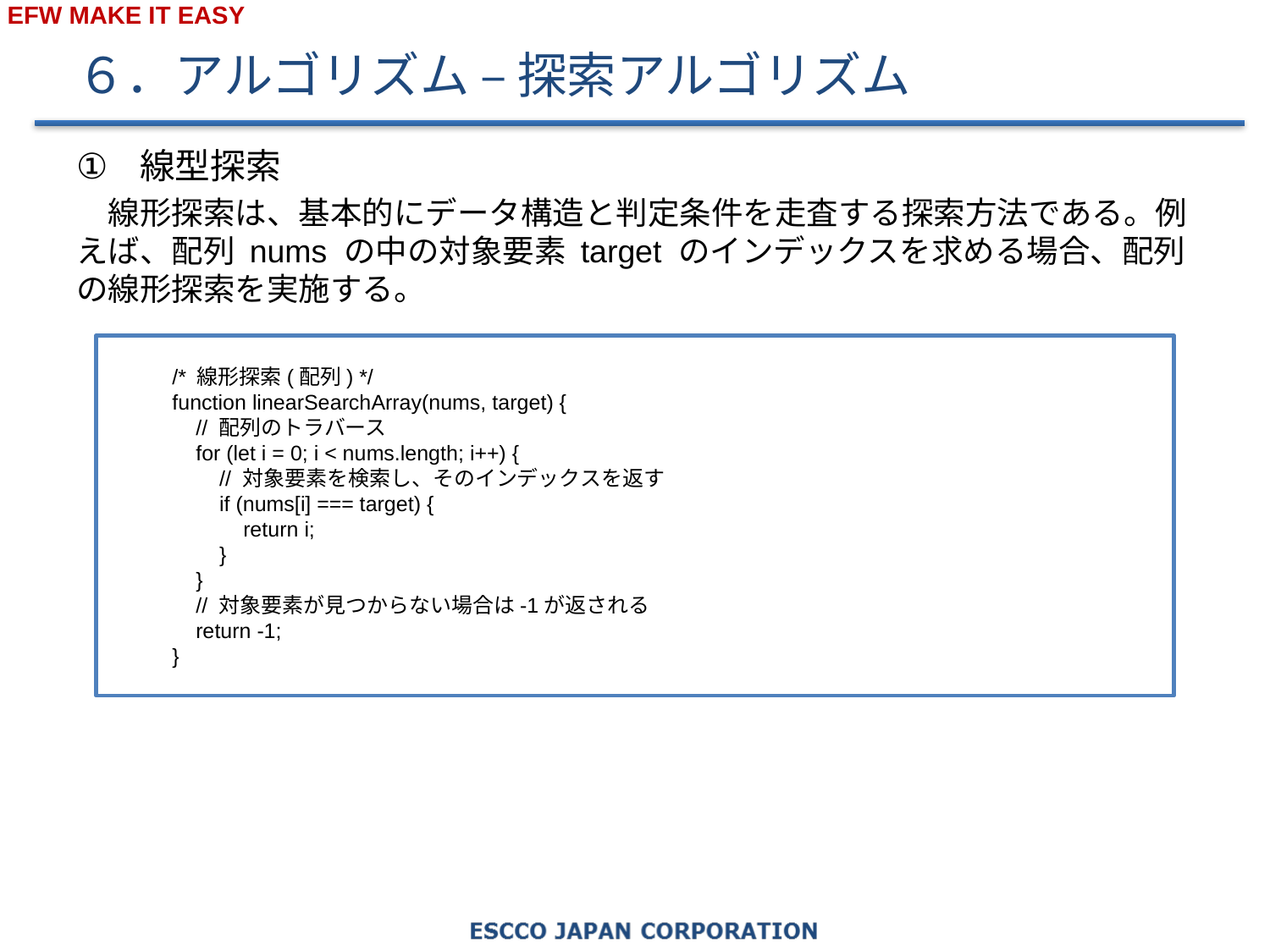

# ６．アルゴリズム – 探索アルゴリズム
線型探索
　線形探索は、基本的にデータ構造と判定条件を走査する探索方法である。例えば、配列 nums の中の対象要素 target のインデックスを求める場合、配列の線形探索を実施する。
/* 線形探索(配列) */
function linearSearchArray(nums, target) {
    // 配列のトラバース
    for (let i = 0; i < nums.length; i++) {
        // 対象要素を検索し、そのインデックスを返す
        if (nums[i] === target) {
            return i;
        }
    }
    // 対象要素が見つからない場合は-1が返される
    return -1;
}